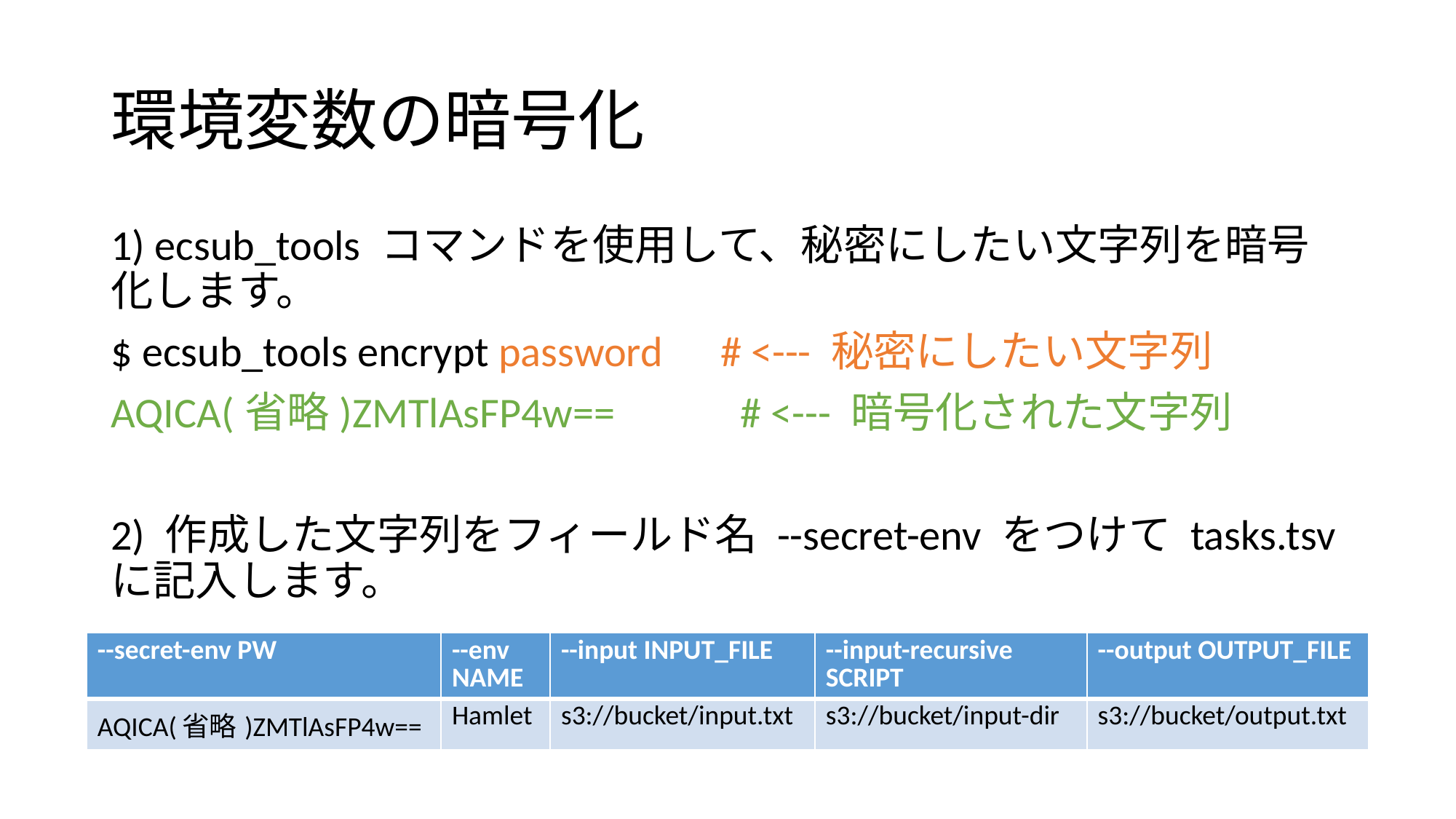

# 環境変数の暗号化
1) ecsub_tools コマンドを使用して、秘密にしたい文字列を暗号化します。
$ ecsub_tools encrypt password      # <--- 秘密にしたい文字列
AQICA(省略)ZMTlAsFP4w==             # <--- 暗号化された文字列

2) 作成した文字列をフィールド名 --secret-env をつけて tasks.tsv に記入します。
| --secret-env PW | --env NAME | --input INPUT\_FILE | --input-recursive SCRIPT | --output OUTPUT\_FILE |
| --- | --- | --- | --- | --- |
| AQICA(省略)ZMTlAsFP4w== | Hamlet | s3://bucket/input.txt | s3://bucket/input-dir | s3://bucket/output.txt |